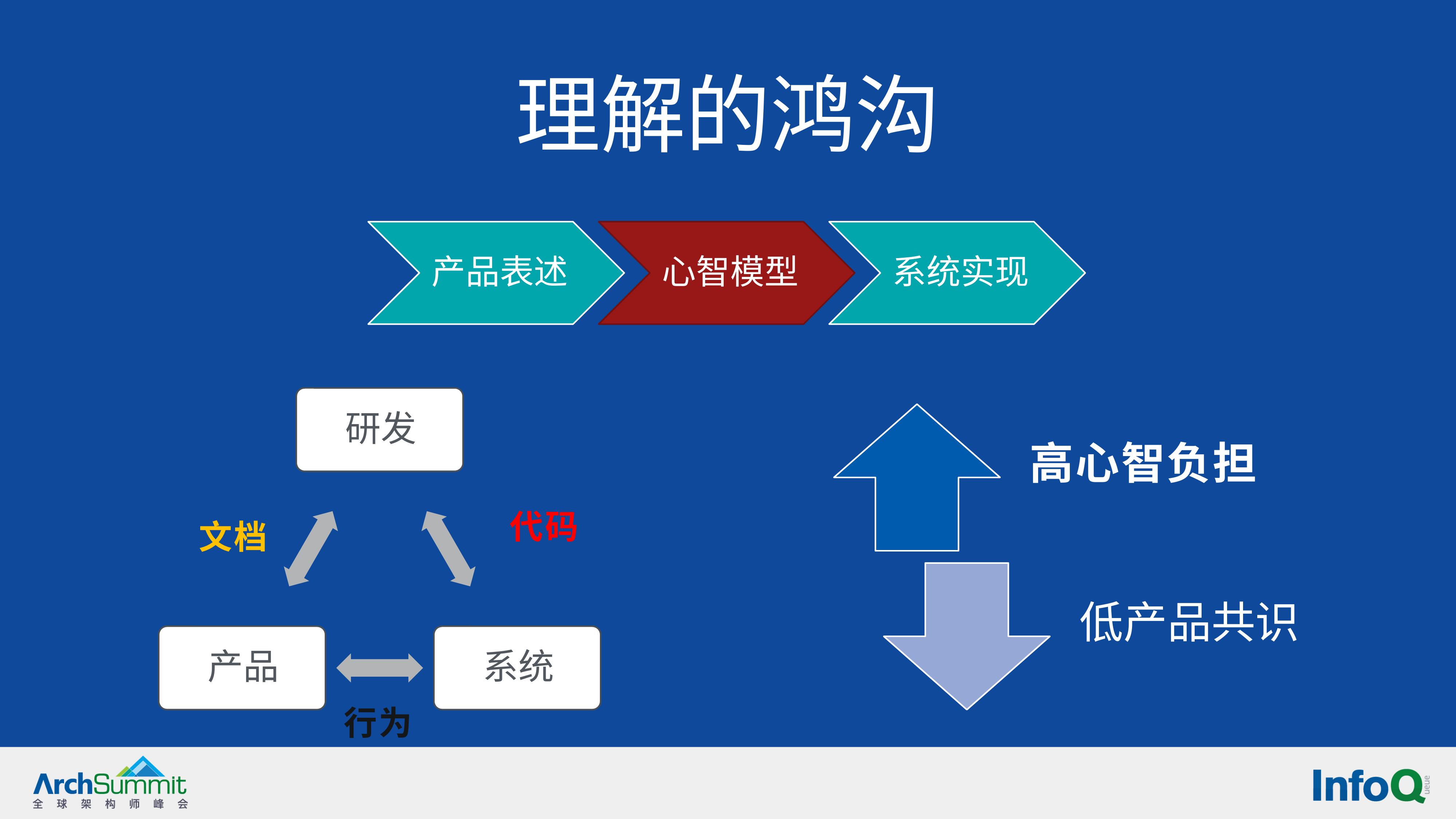

# 理解的鸿沟
产品表述
心智模型
系统实现
研发

系统

产品

高心智负担
低产品共识
代码
文档
行为